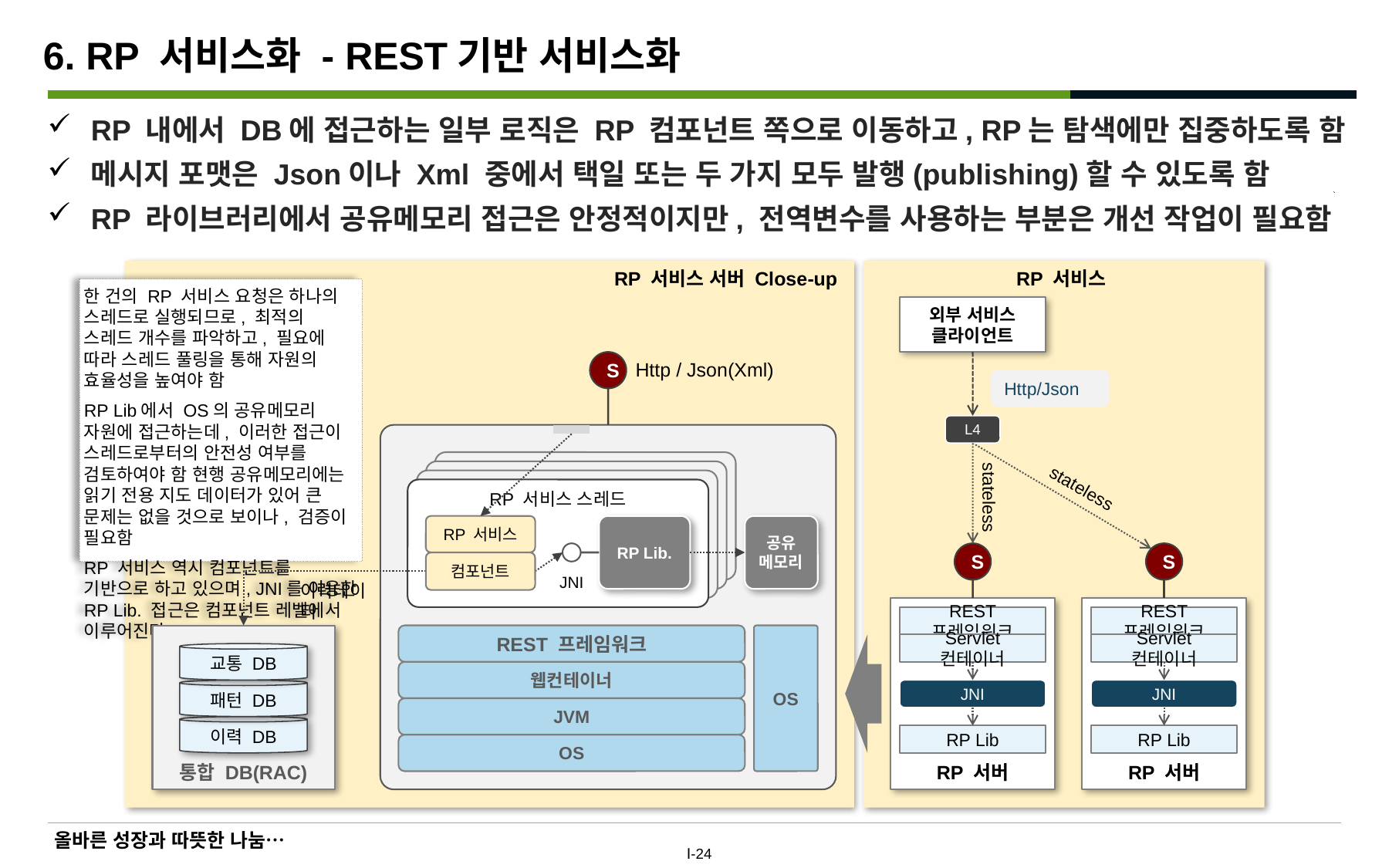

# 6. RP 서비스화 - REST기반 서비스화
RP 내에서 DB에 접근하는 일부 로직은 RP 컴포넌트 쪽으로 이동하고, RP는 탐색에만 집중하도록 함
메시지 포맷은 Json이나 Xml 중에서 택일 또는 두 가지 모두 발행(publishing)할 수 있도록 함
RP 라이브러리에서 공유메모리 접근은 안정적이지만, 전역변수를 사용하는 부분은 개선 작업이 필요함
         RP 서비스 서버 Close-up
RP 서비스
한 건의 RP 서비스 요청은 하나의 스레드로 실행되므로, 최적의 스레드 개수를 파악하고, 필요에 따라 스레드 풀링을 통해 자원의 효율성을 높여야 함
RP Lib에서 OS의 공유메모리 자원에 접근하는데, 이러한 접근이 스레드로부터의 안전성 여부를 검토하여야 함 현행 공유메모리에는 읽기 전용 지도 데이터가 있어 큰 문제는 없을 것으로 보이나, 검증이 필요함
RP 서비스 역시 컴포넌트를 기반으로 하고 있으며, JNI를 이용한 RP Lib. 접근은 컴포넌트 레벨에서 이루어진다.
외부 서비스 클라이언트
S
Http / Json(Xml)
Http/Json
L4

stateless
RP 서비스 스레드
stateless
공유 메모리
RP 서비스
RP Lib.

S
S

컴포넌트
JNI
이력데이터
RP 서버
RP 서버
REST 프레임워크
REST 프레임워크
통합 DB(RAC)
REST 프레임워크
OS

Servlet 컨테이너
Servlet 컨테이너
교통 DB
웹컨테이너
패턴 DB
JNI
JNI
JVM
이력 DB
RP Lib
RP Lib
OS